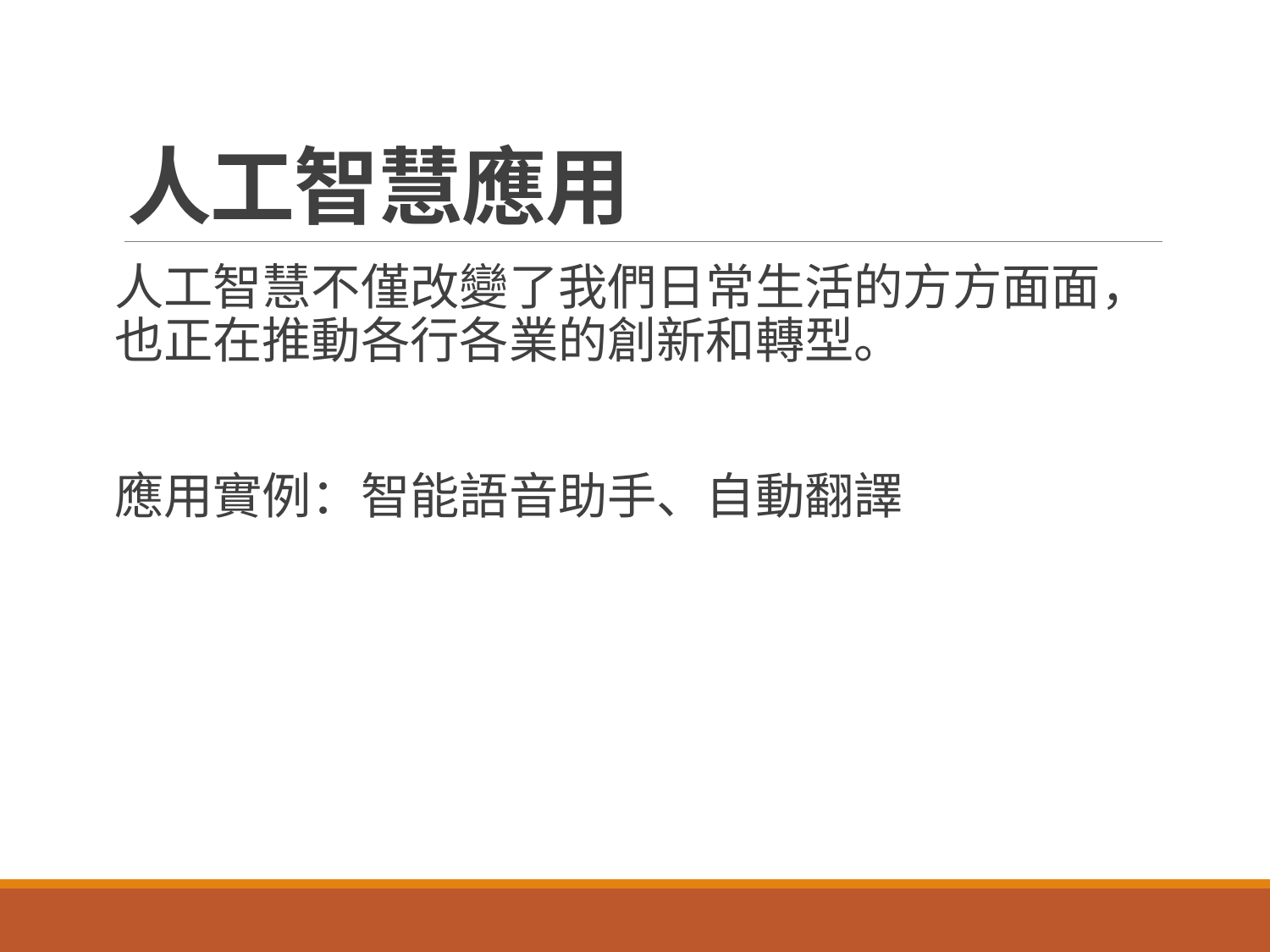

# 人工智慧應用
人工智慧不僅改變了我們日常生活的方方面面，也正在推動各行各業的創新和轉型。

應用實例：智能語音助手、自動翻譯